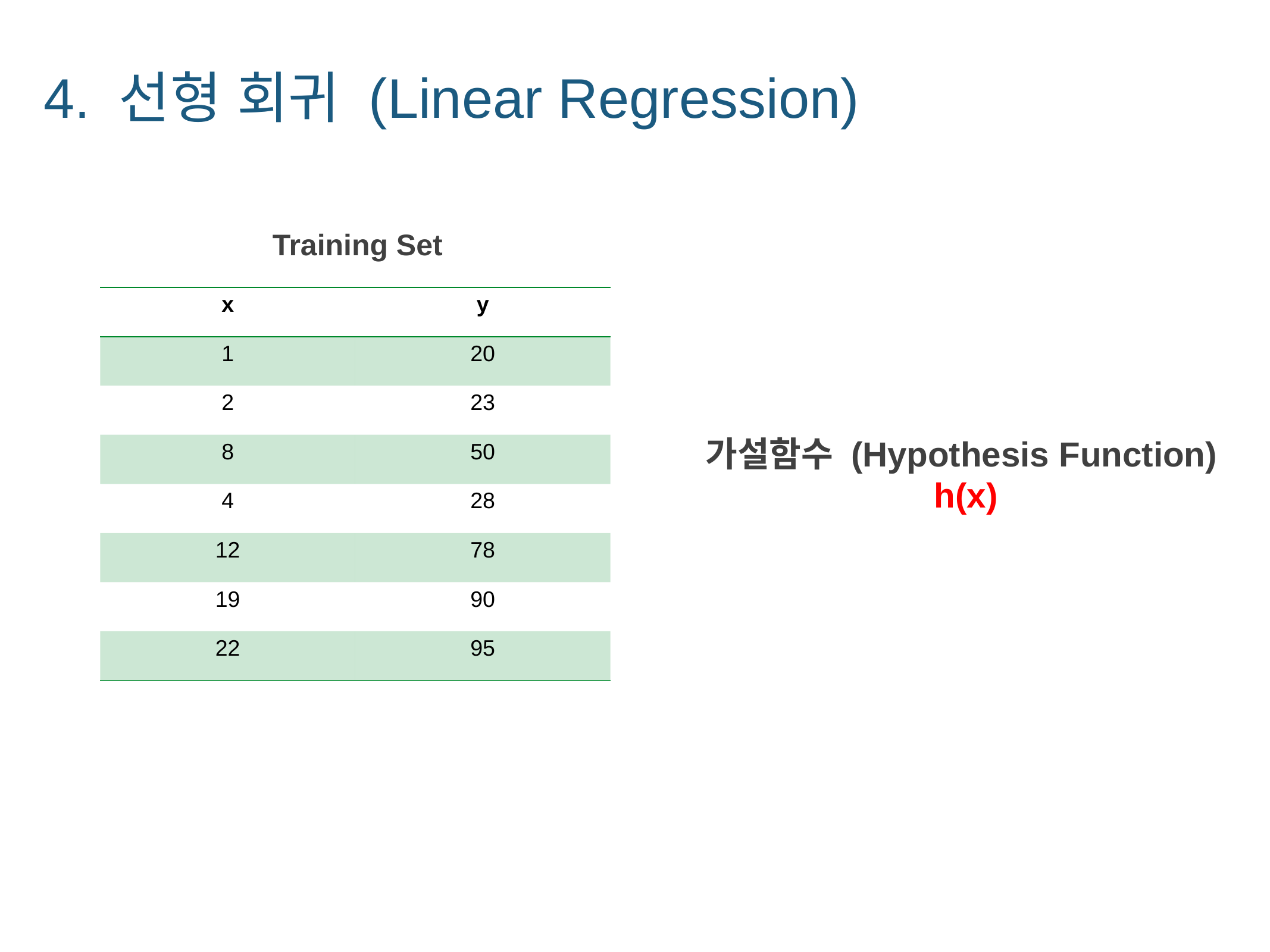

4. 선형 회귀 (Linear Regression)
 Training Set
| x | y |
| --- | --- |
| 1 | 20 |
| 2 | 23 |
| 8 | 50 |
| 4 | 28 |
| 12 | 78 |
| 19 | 90 |
| 22 | 95 |
가설함수 (Hypothesis Function)
 h(x)